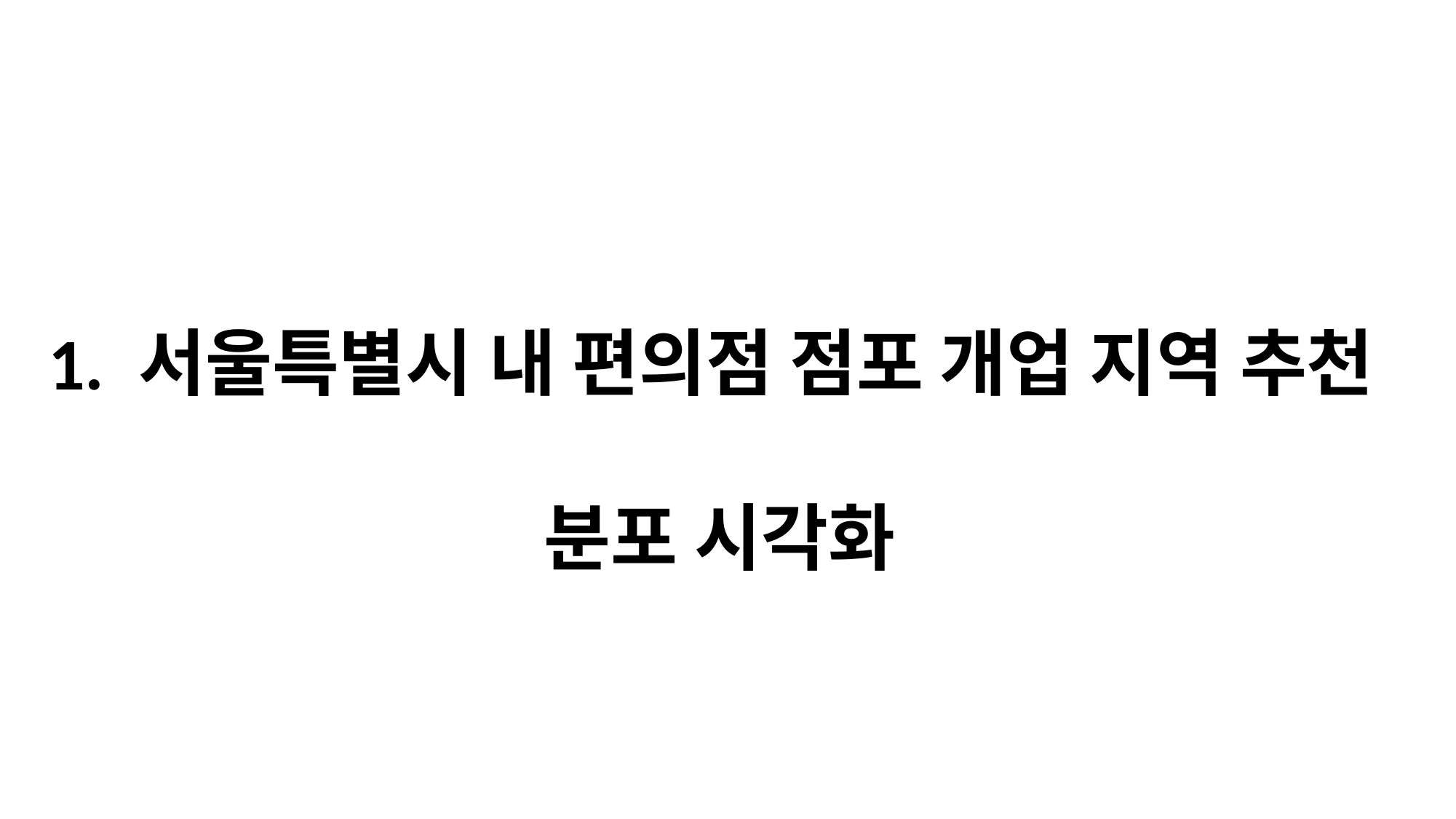

1. 서울특별시 내 편의점 점포 개업 지역 추천
분포 시각화